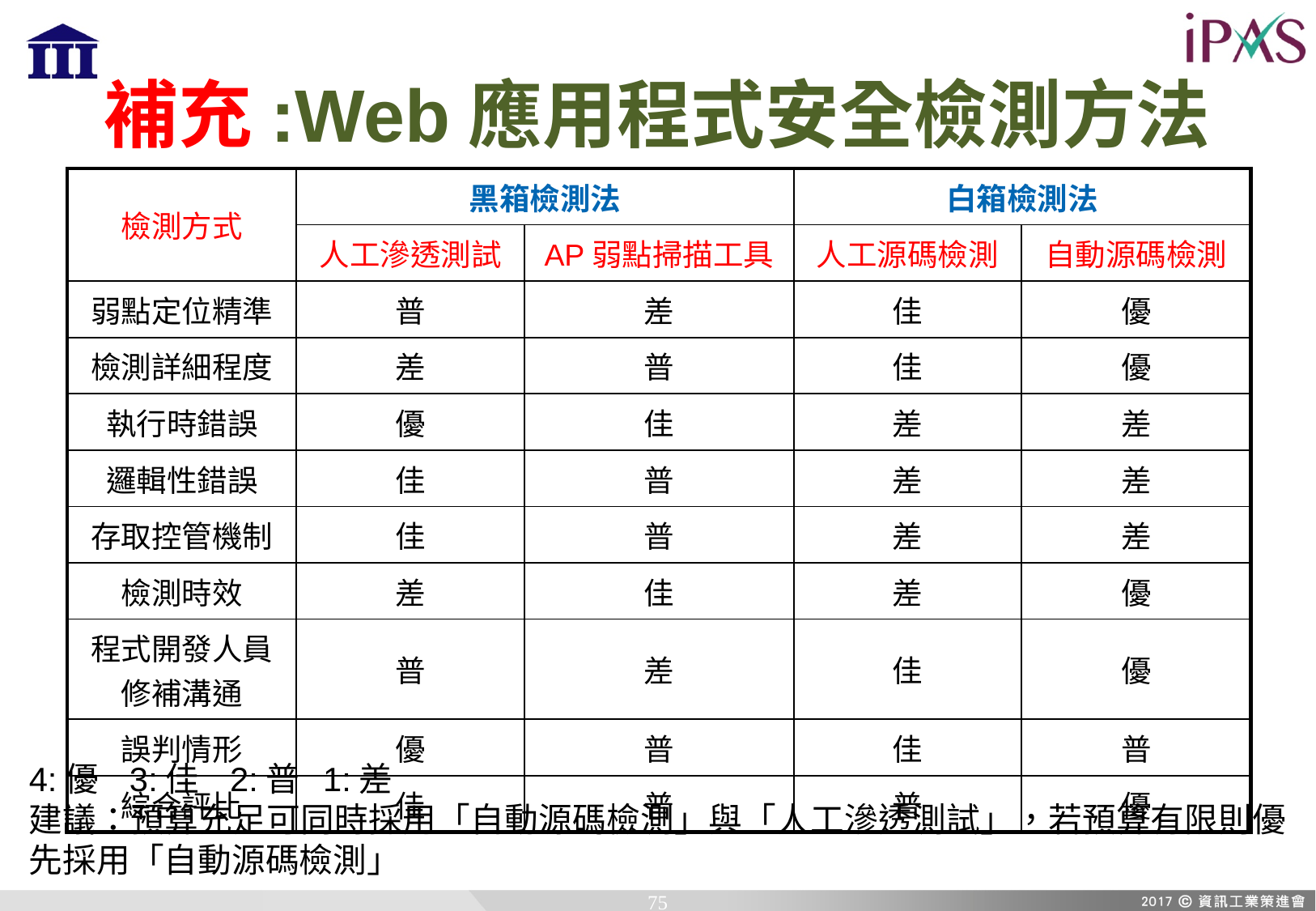

# 補充:Web應用程式安全檢測方法
| 檢測方式 | 黑箱檢測法 |  | 白箱檢測法 |  |
| --- | --- | --- | --- | --- |
|  | 人工滲透測試 | AP弱點掃描工具 | 人工源碼檢測 | 自動源碼檢測 |
| 弱點定位精準 | 普 | 差 | 佳 | 優 |
| 檢測詳細程度 | 差 | 普 | 佳 | 優 |
| 執行時錯誤 | 優 | 佳 | 差 | 差 |
| 邏輯性錯誤 | 佳 | 普 | 差 | 差 |
| 存取控管機制 | 佳 | 普 | 差 | 差 |
| 檢測時效 | 差 | 佳 | 差 | 優 |
| 程式開發人員修補溝通 | 普 | 差 | 佳 | 優 |
| 誤判情形 | 優 | 普 | 佳 | 普 |
| 綜合評比 | 佳 | 普 | 普 | 優 |
4:優   3:佳   2:普  1:差
建議：預算充足可同時採用「自動源碼檢測」與「人工滲透測試」，若預算有限則優先採用「自動源碼檢測」
75